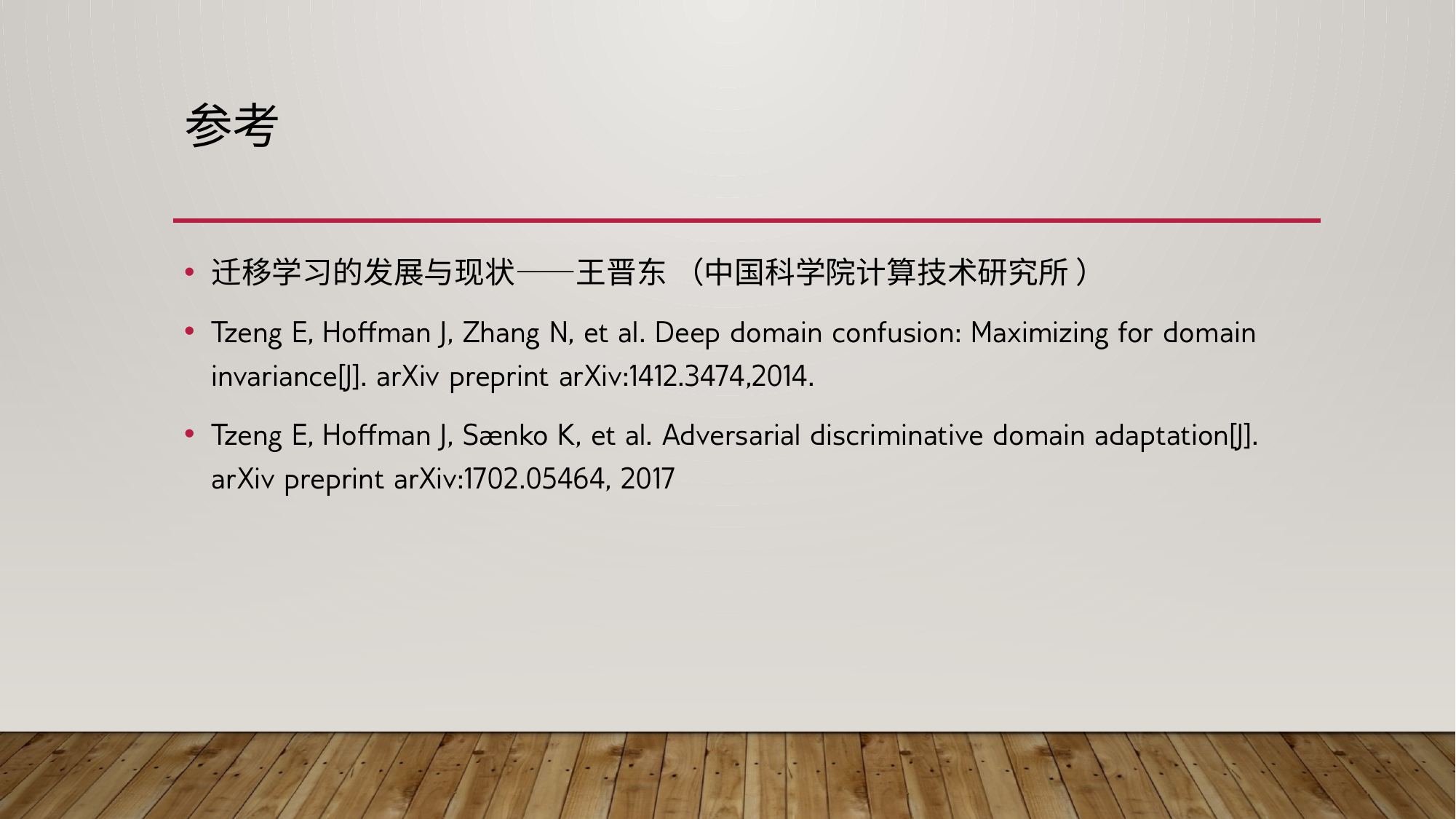

# 参考
迁移学习的发展与现状——王晋东 （中国科学院计算技术研究所 ）
Tzeng E, Hoffman J, Zhang N, et al. Deep domain confusion: Maximizing for domain invariance[J]. arXiv preprint arXiv:1412.3474,2014.
Tzeng E, Hoffman J, Saenko K, et al. Adversarial discriminative domain adaptation[J]. arXiv preprint arXiv:1702.05464, 2017